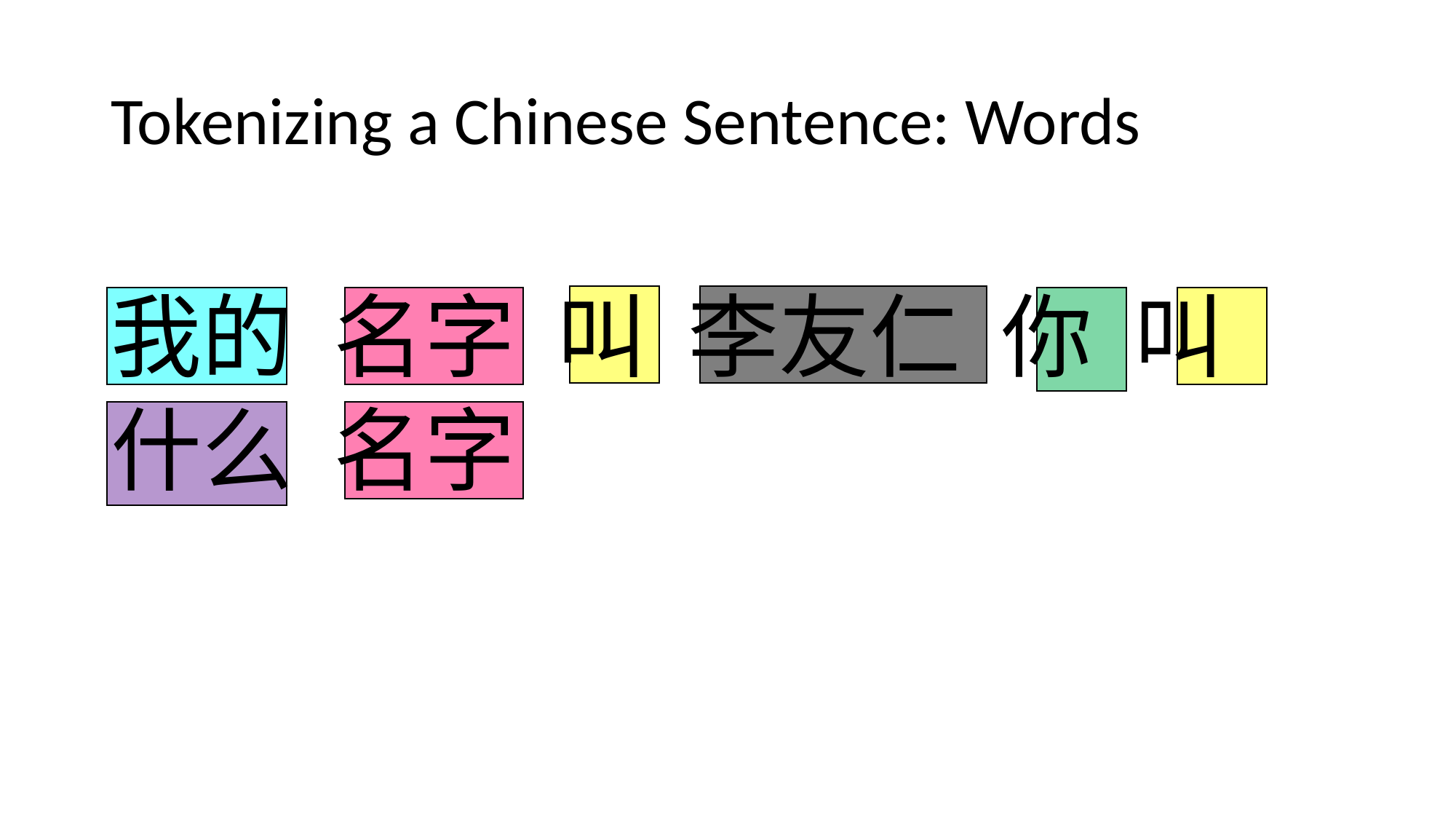

# Tokenizing a Chinese Sentence: Words
我的  名字  叫  李友仁  你  叫
什么  名字